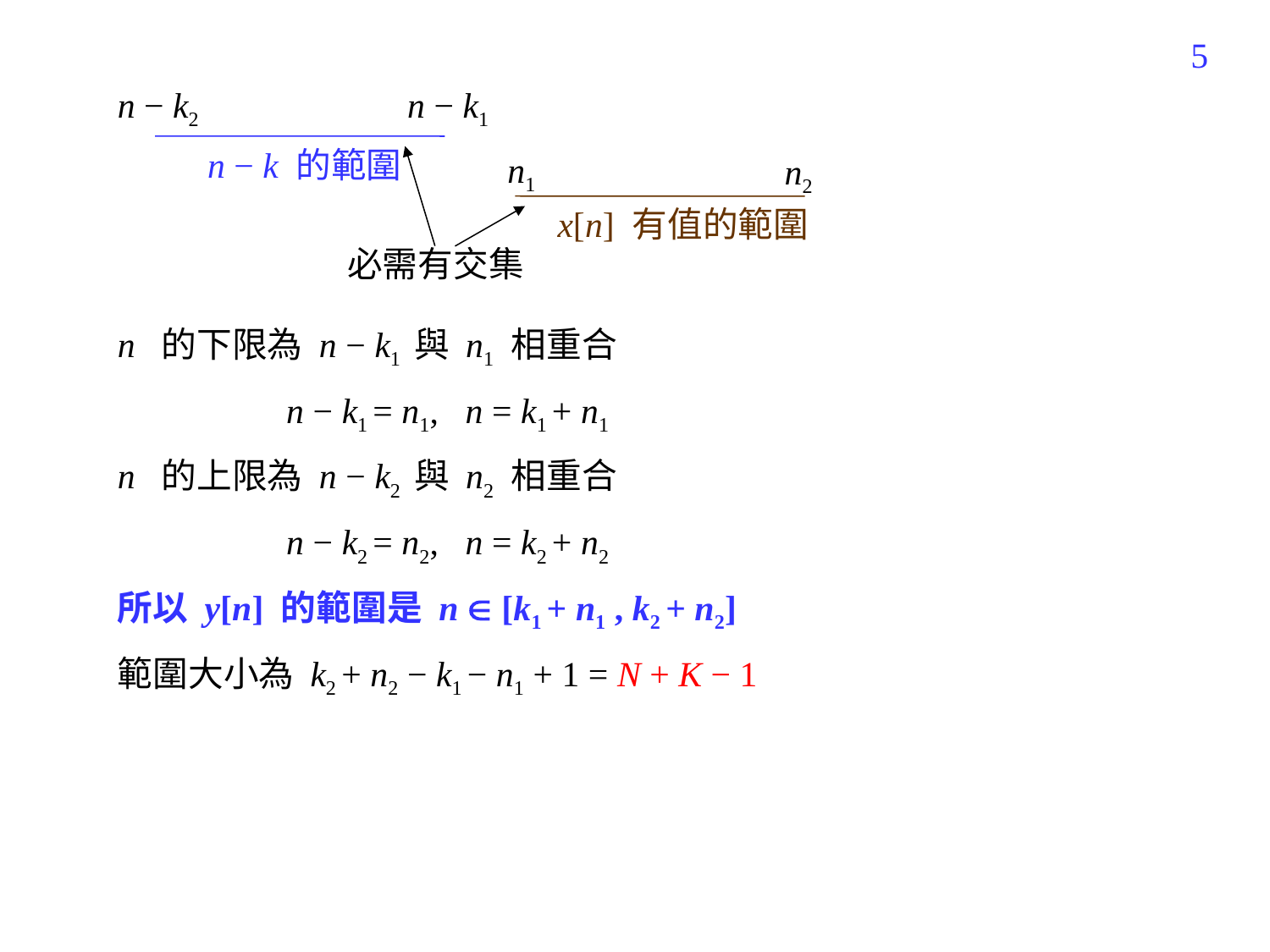

5
n − k2
n − k1

n − k 的範圍
n1
n2

x[n] 有值的範圍

必需有交集
n  的下限為 n − k1 與 n1 相重合
                   n − k1 = n1,   n = k1 + n1
n  的上限為 n − k2 與 n2 相重合
                   n − k2 = n2,   n = k2 + n2
所以 y[n] 的範圍是 n ∈ [k1 + n1 , k2 + n2]
範圍大小為 k2 + n2 − k1 − n1 + 1 = N + K − 1